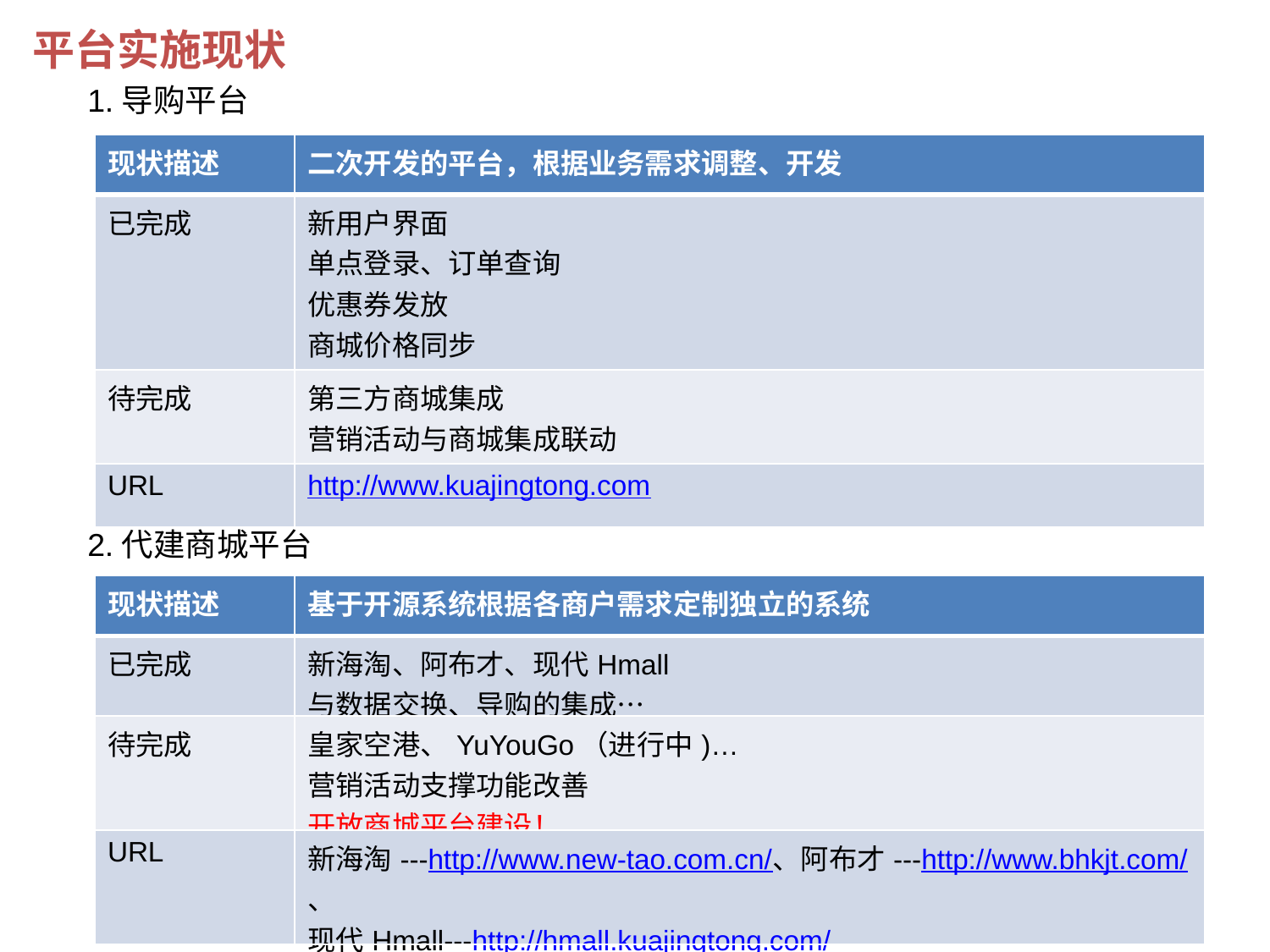

平台实施现状
1.导购平台
| 现状描述 | 二次开发的平台，根据业务需求调整、开发 |
| --- | --- |
| 已完成 | 新用户界面 单点登录、订单查询 优惠券发放 商城价格同步 |
| 待完成 | 第三方商城集成 营销活动与商城集成联动 |
| URL | http://www.kuajingtong.com |
2.代建商城平台
| 现状描述 | 基于开源系统根据各商户需求定制独立的系统 |
| --- | --- |
| 已完成 | 新海淘、阿布才、现代Hmall 与数据交换、导购的集成… |
| 待完成 | 皇家空港、YuYouGo（进行中)… 营销活动支撑功能改善 开放商城平台建设！ |
| URL | 新海淘---http://www.new-tao.com.cn/、阿布才---http://www.bhkjt.com/、 现代Hmall---http://hmall.kuajingtong.com/ |